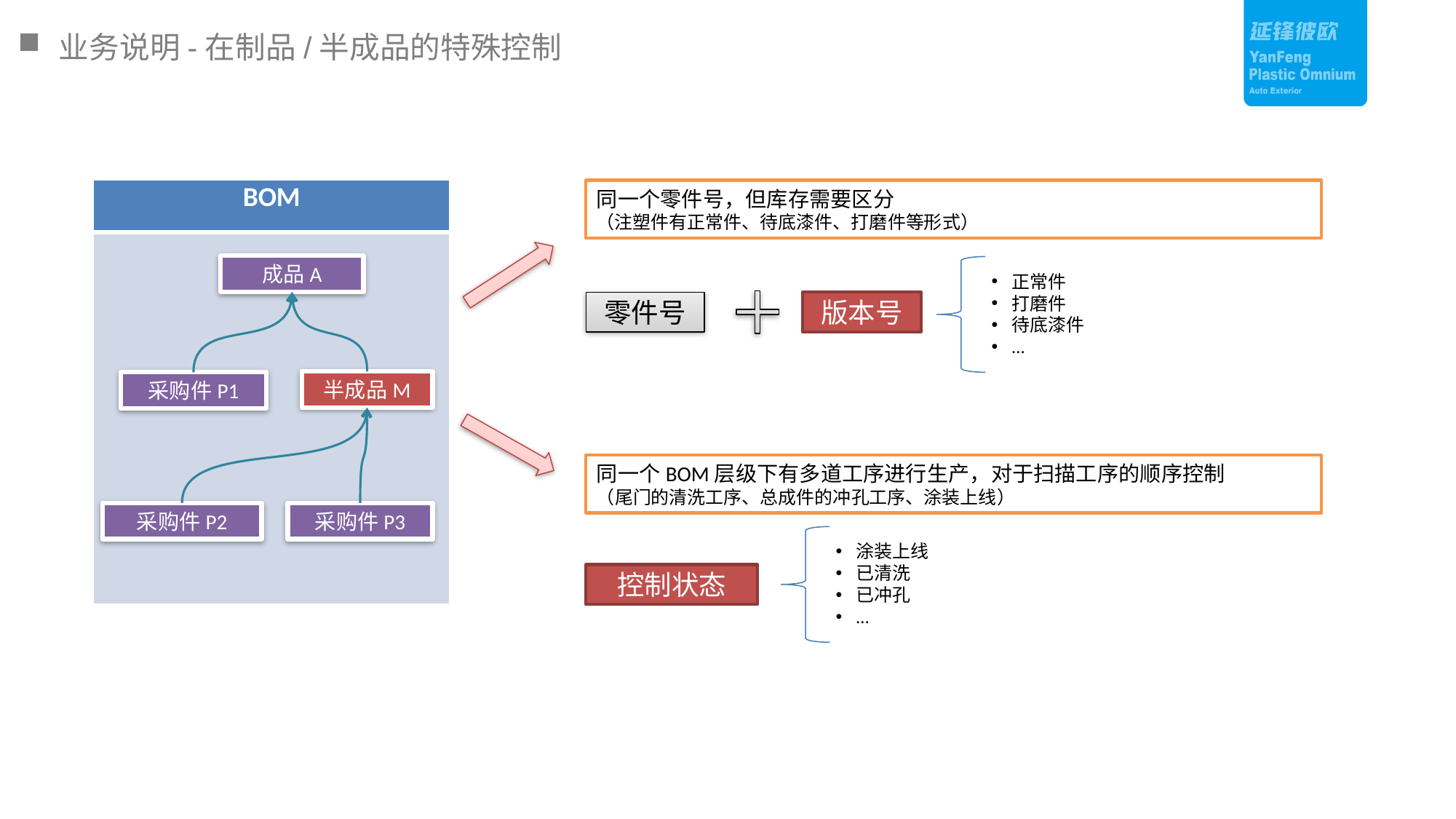

业务说明-在制品/半成品的特殊控制
| BOM |
| --- |
|  |
同一个零件号，但库存需要区分
（注塑件有正常件、待底漆件、打磨件等形式）
成品A

正常件
打磨件
待底漆件
…

版本号
零件号
半成品M
采购件P1

同一个BOM层级下有多道工序进行生产，对于扫描工序的顺序控制
（尾门的清洗工序、总成件的冲孔工序、涂装上线）
采购件P2
采购件P3

涂装上线
已清洗
已冲孔
…
控制状态